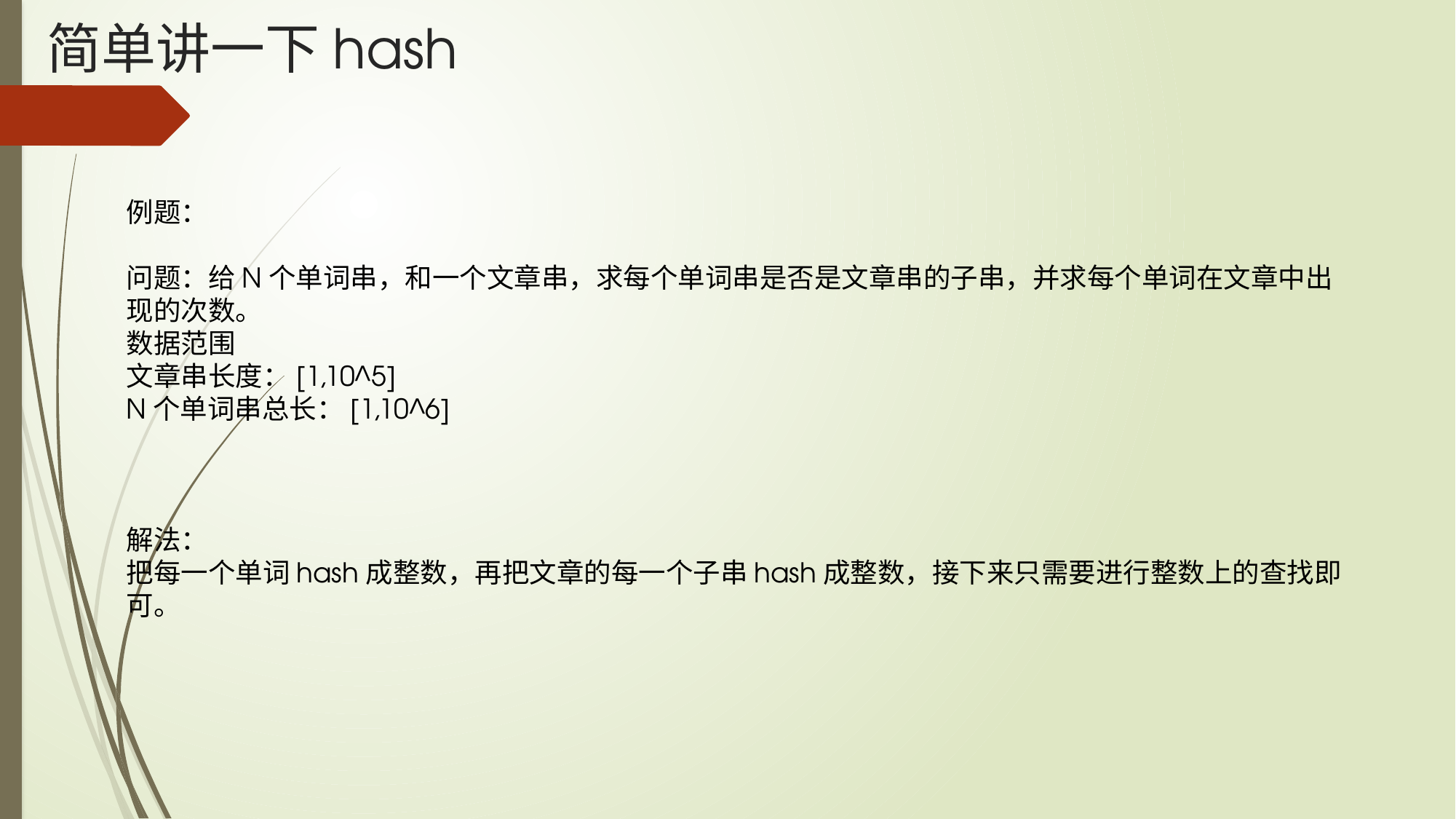

# 简单讲一下hash
例题：

问题：给N个单词串，和一个文章串，求每个单词串是否是文章串的子串，并求每个单词在文章中出现的次数。
数据范围
文章串长度：[1,10^5]
N个单词串总长：[1,10^6]

解法：
把每一个单词hash成整数，再把文章的每一个子串hash成整数，接下来只需要进行整数上的查找即可。